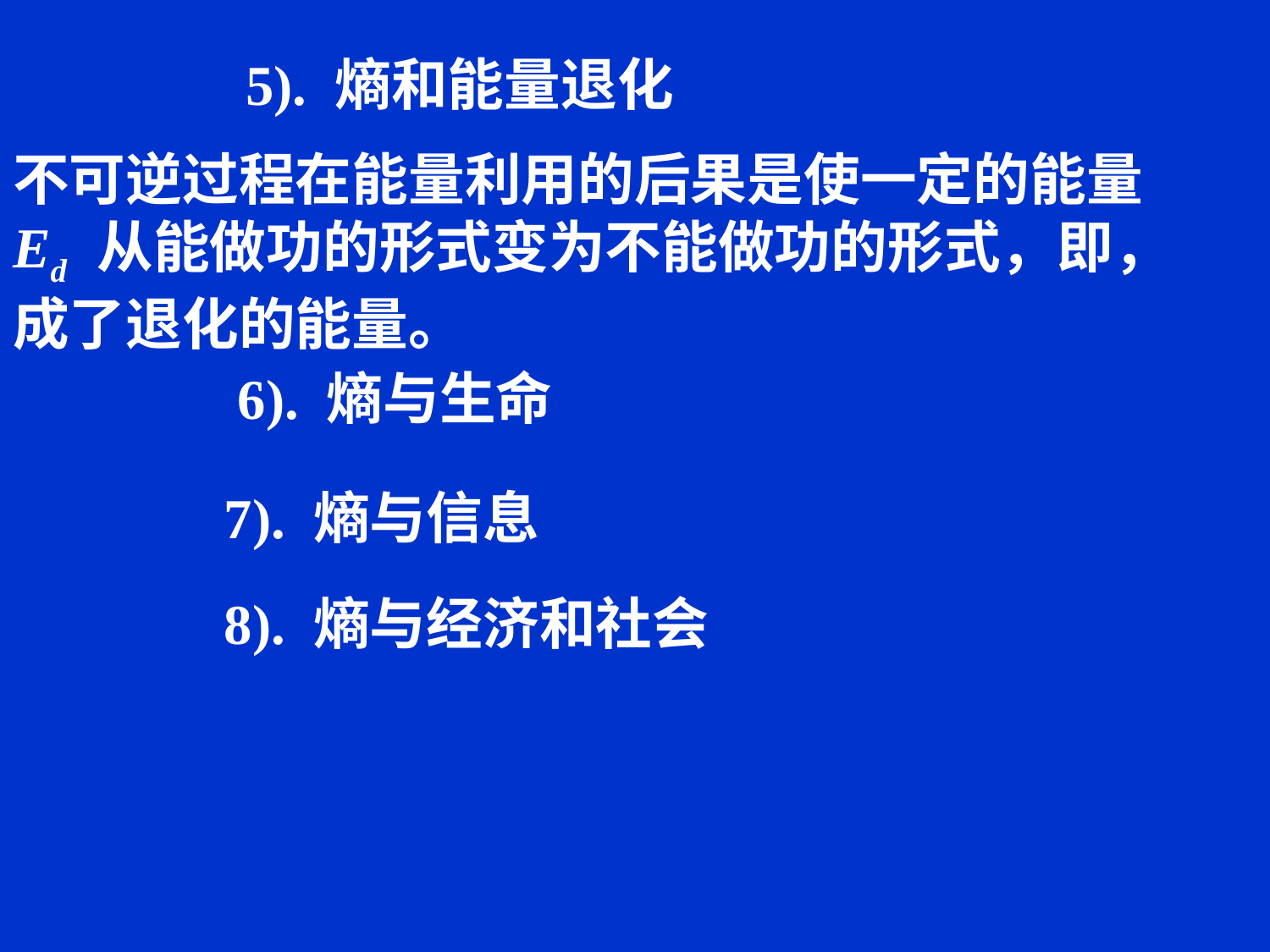

# 5). 熵和能量退化
不可逆过程在能量利用的后果是使一定的能量 Ed  从能做功的形式变为不能做功的形式，即，成了退化的能量。
6). 熵与生命
7). 熵与信息
8). 熵与经济和社会